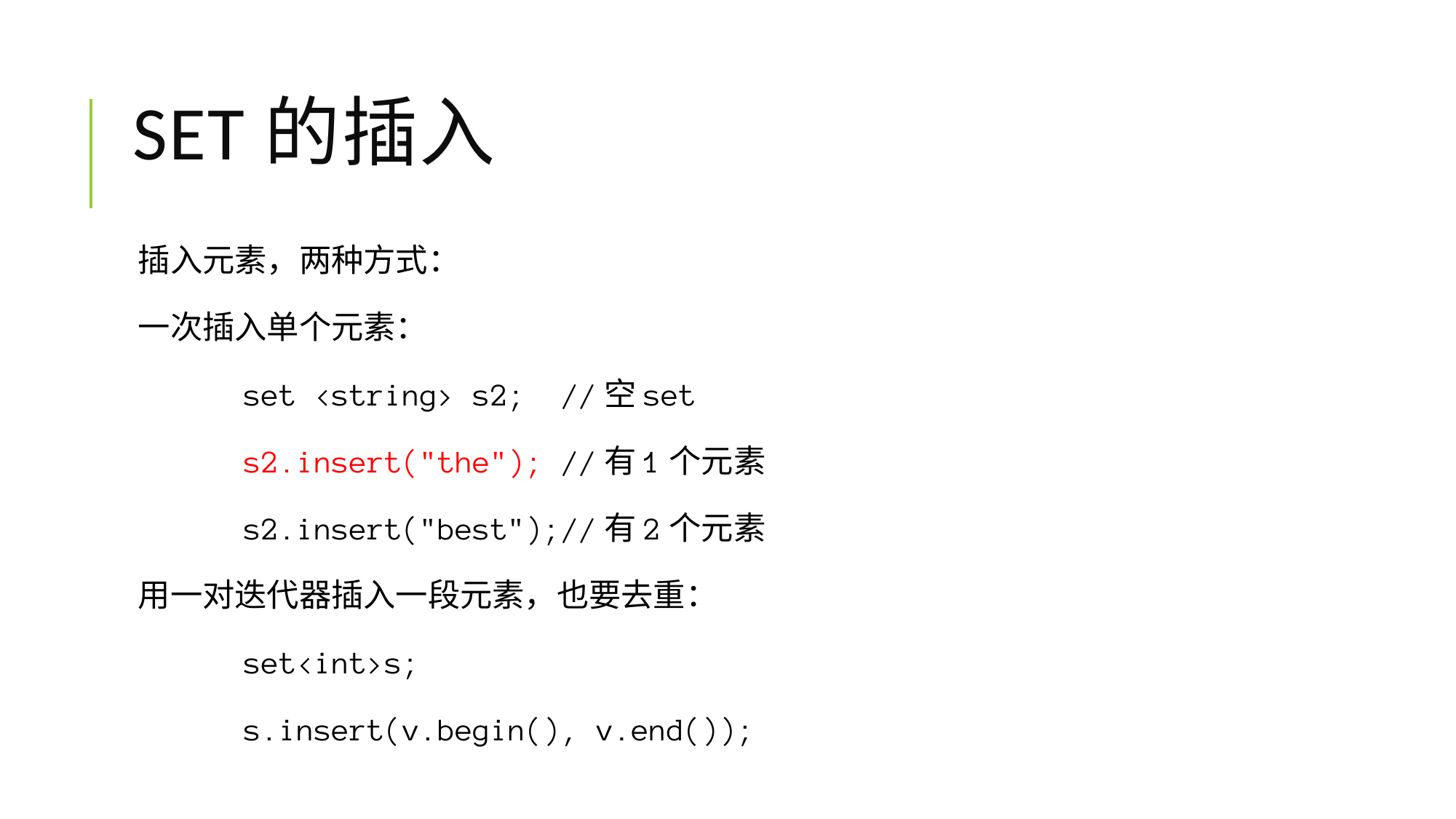

# Set的插入
插入元素，两种方式：
一次插入单个元素：
	set <string> s2;		//空set
	s2.insert("the");		//有1个元素
	s2.insert("best");		//有2个元素
用一对迭代器插入一段元素，也要去重：
	set<int>s;
	s.insert(v.begin(), v.end());